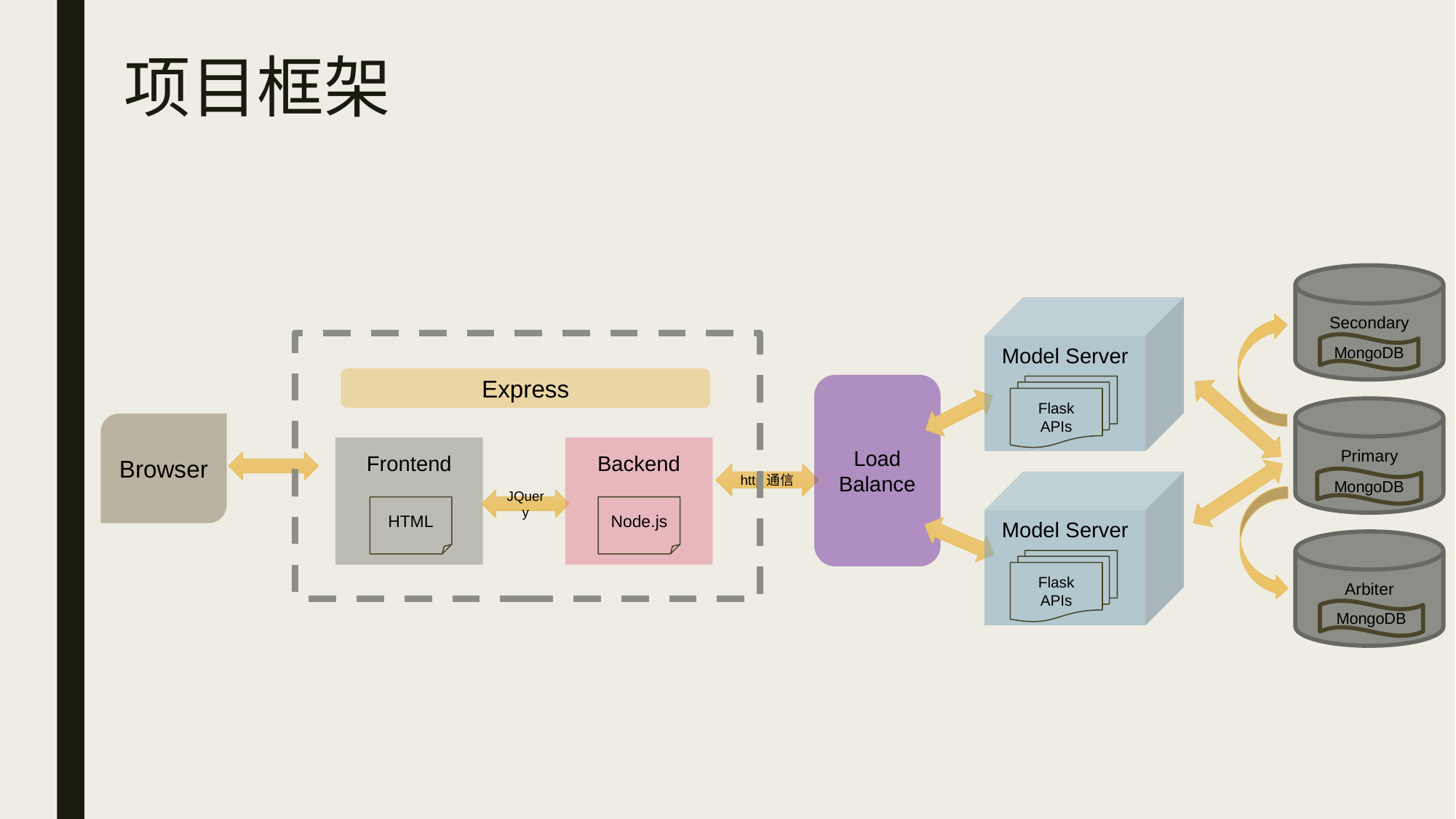

# 项目框架
Secondary

MongoDB
Primary

MongoDB
Arbiter

MongoDB
Model Server

Flask
APIs
Model Server

Flask
APIs

Express
Backend

Frontend

JQuery
Node.js
HTML
Load Balance

Browser

http通信